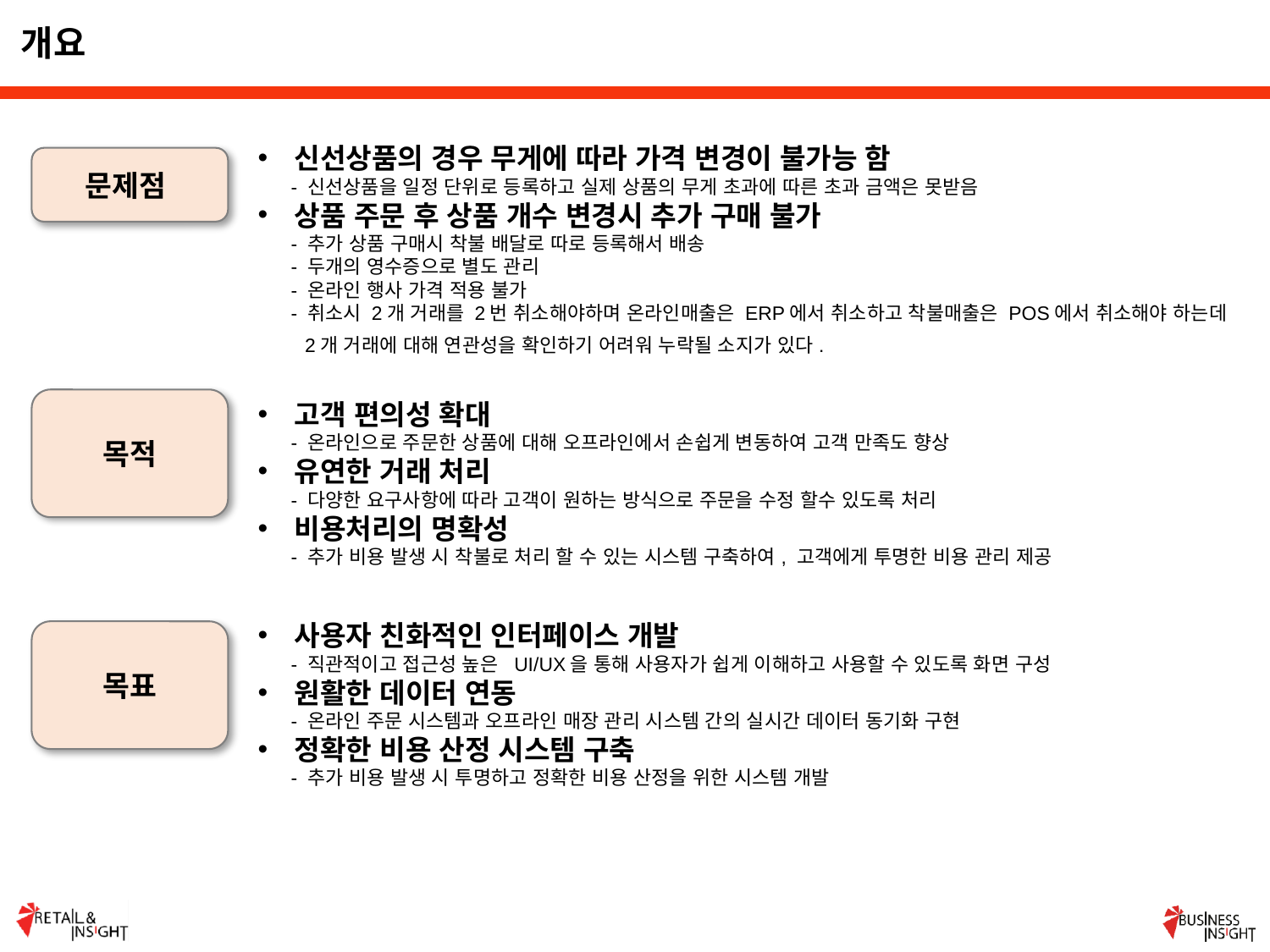

개요
신선상품의 경우 무게에 따라 가격 변경이 불가능 함
      - 신선상품을 일정 단위로 등록하고 실제 상품의 무게 초과에 따른 초과 금액은 못받음
상품 주문 후 상품 개수 변경시 추가 구매 불가
      - 추가 상품 구매시 착불 배달로 따로 등록해서 배송
      - 두개의 영수증으로 별도 관리
      - 온라인 행사 가격 적용 불가
      - 취소시 2개 거래를 2번 취소해야하며 온라인매출은 ERP에서 취소하고 착불매출은 POS에서 취소해야 하는데
      2개 거래에 대해 연관성을 확인하기 어려워 누락될 소지가 있다.
문제점
고객 편의성 확대
      - 온라인으로 주문한 상품에 대해 오프라인에서 손쉽게 변동하여 고객 만족도 향상
유연한 거래 처리
      - 다양한 요구사항에 따라 고객이 원하는 방식으로 주문을 수정 할수 있도록 처리
비용처리의 명확성
      - 추가 비용 발생 시 착불로 처리 할 수 있는 시스템 구축하여, 고객에게 투명한 비용 관리 제공
목적
사용자 친화적인 인터페이스 개발
      - 직관적이고 접근성 높은  UI/UX을 통해 사용자가 쉽게 이해하고 사용할 수 있도록 화면 구성
원활한 데이터 연동
      - 온라인 주문 시스템과 오프라인 매장 관리 시스템 간의 실시간 데이터 동기화 구현
정확한 비용 산정 시스템 구축
      - 추가 비용 발생 시 투명하고 정확한 비용 산정을 위한 시스템 개발

목표